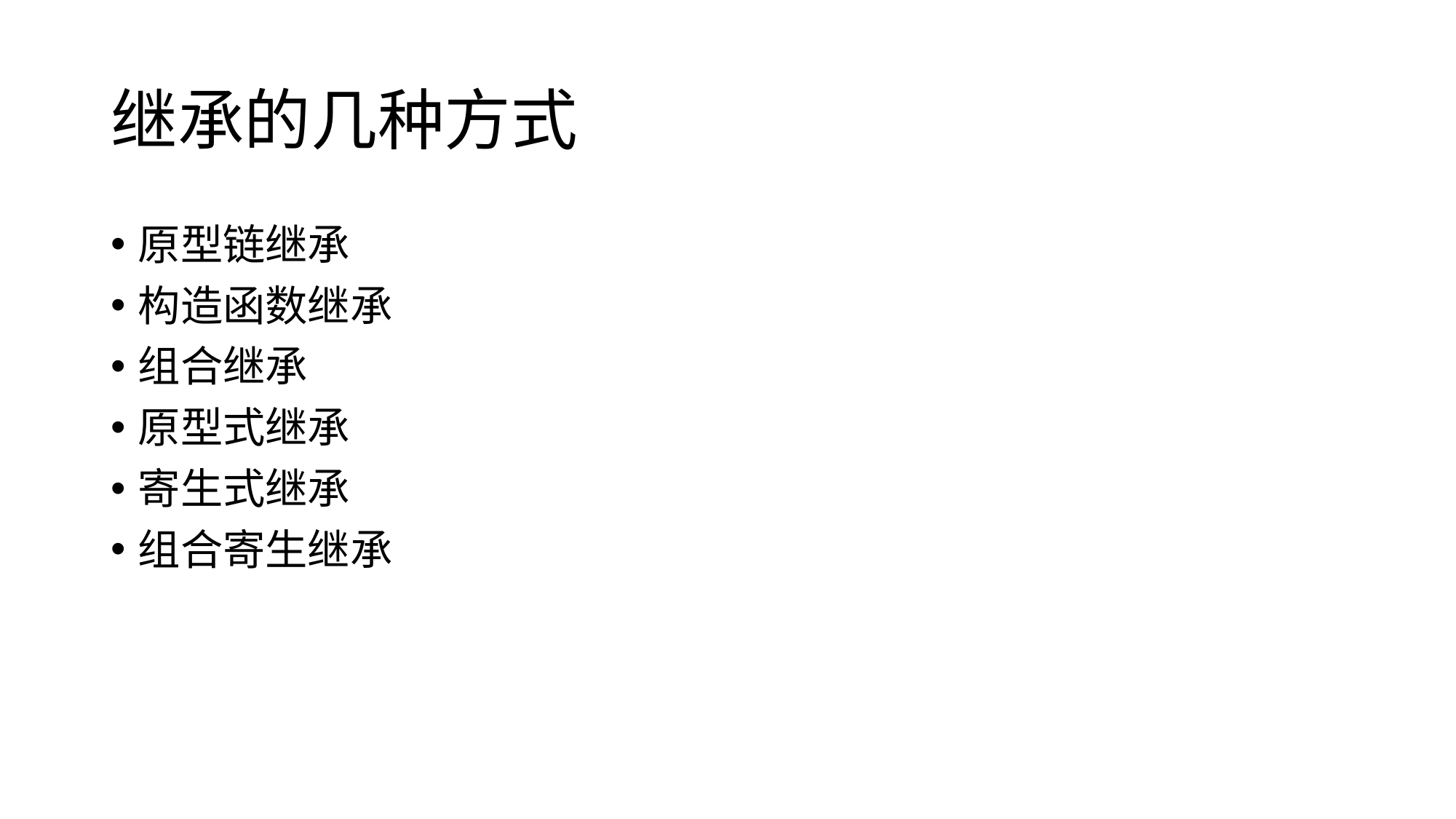

# 继承的几种方式
原型链继承
构造函数继承
组合继承
原型式继承
寄生式继承
组合寄生继承